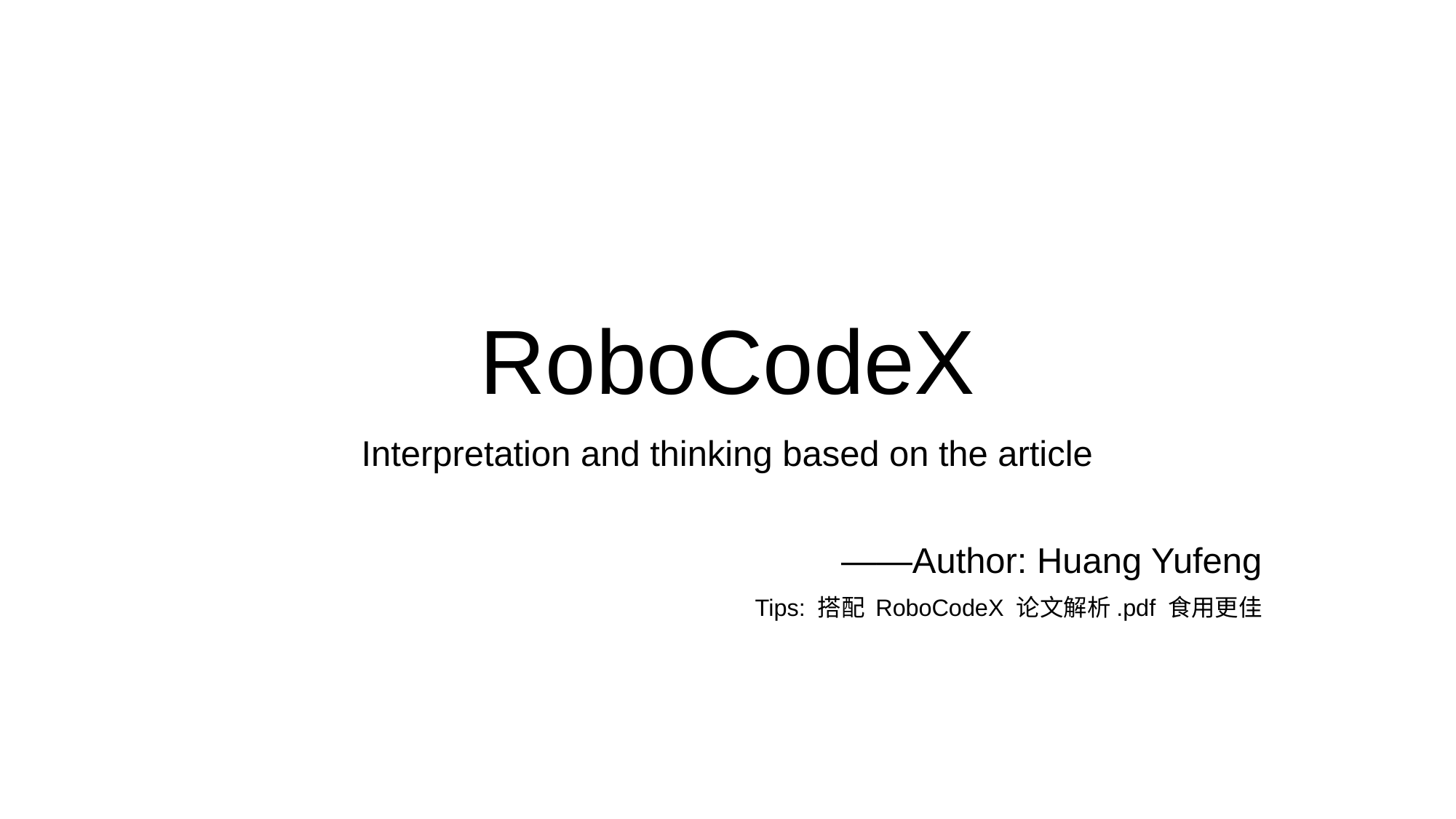

# RoboCodeX
Interpretation and thinking based on the article

——Author: Huang Yufeng
Tips: 搭配 RoboCodeX 论文解析.pdf 食用更佳